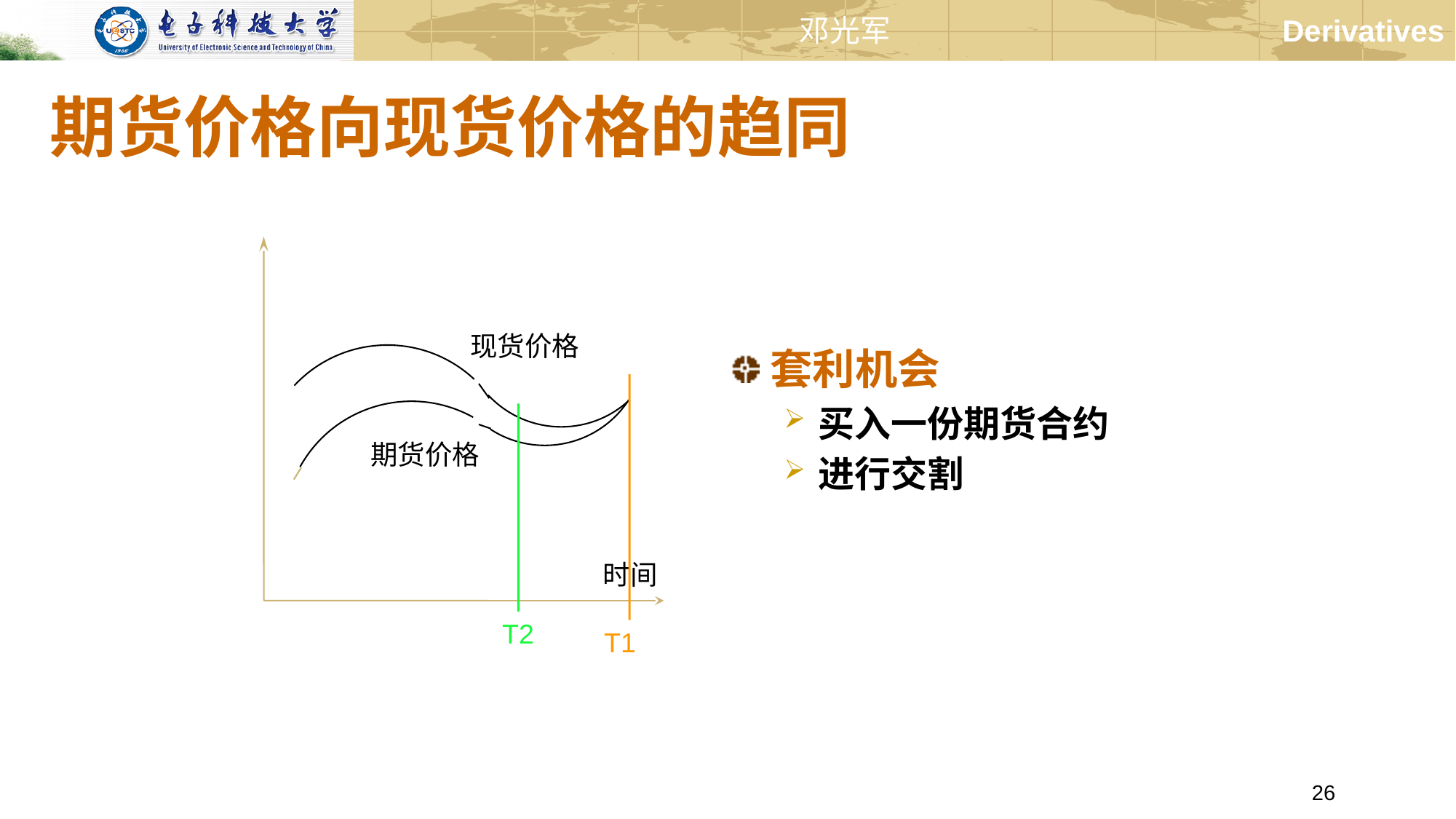

# 期货价格向现货价格的趋同

现货价格
套利机会
买入一份期货合约
进行交割

T1

T2
期货价格
时间